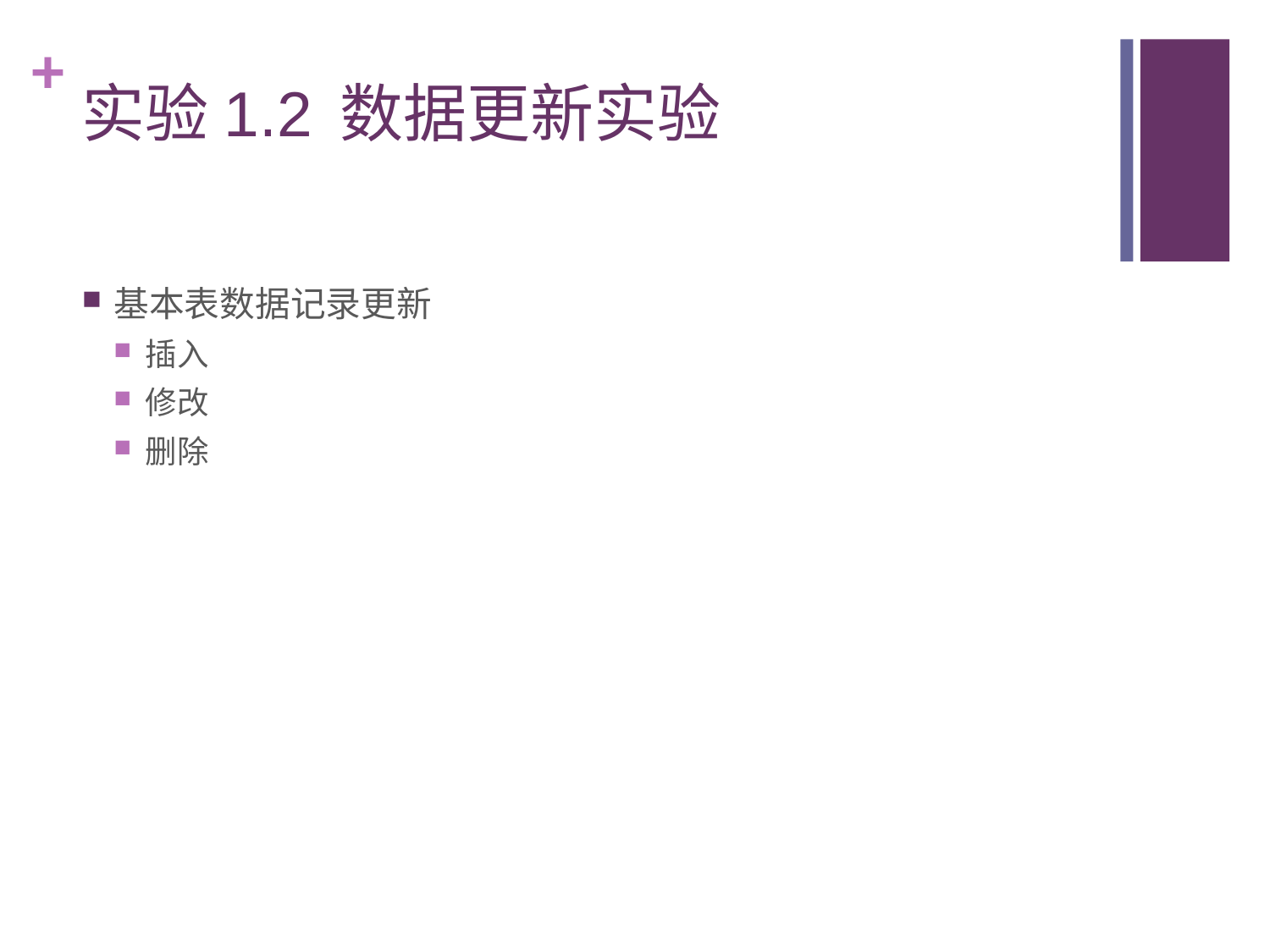

# 实验1.2 数据更新实验
基本表数据记录更新
插入
修改
删除